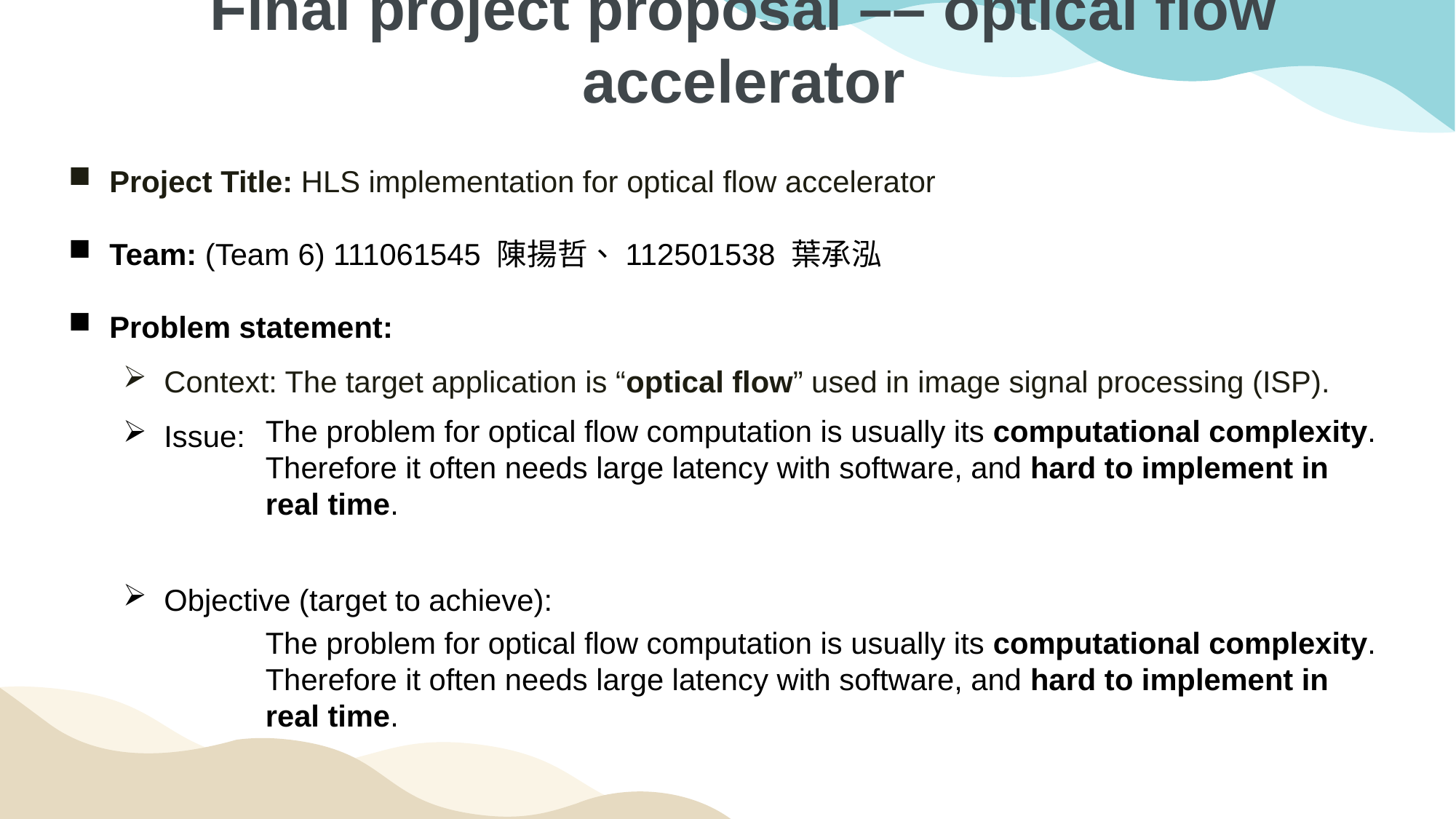

Final project proposal –– optical flow accelerator
Project Title: HLS implementation for optical flow accelerator
Team: (Team 6) 111061545 陳揚哲、112501538 葉承泓
Problem statement:
Context: The target application is “optical flow” used in image signal processing (ISP).
Issue:

Objective (target to achieve):
The problem for optical flow computation is usually its computational complexity. Therefore it often needs large latency with software, and hard to implement in real time.
The problem for optical flow computation is usually its computational complexity. Therefore it often needs large latency with software, and hard to implement in real time.